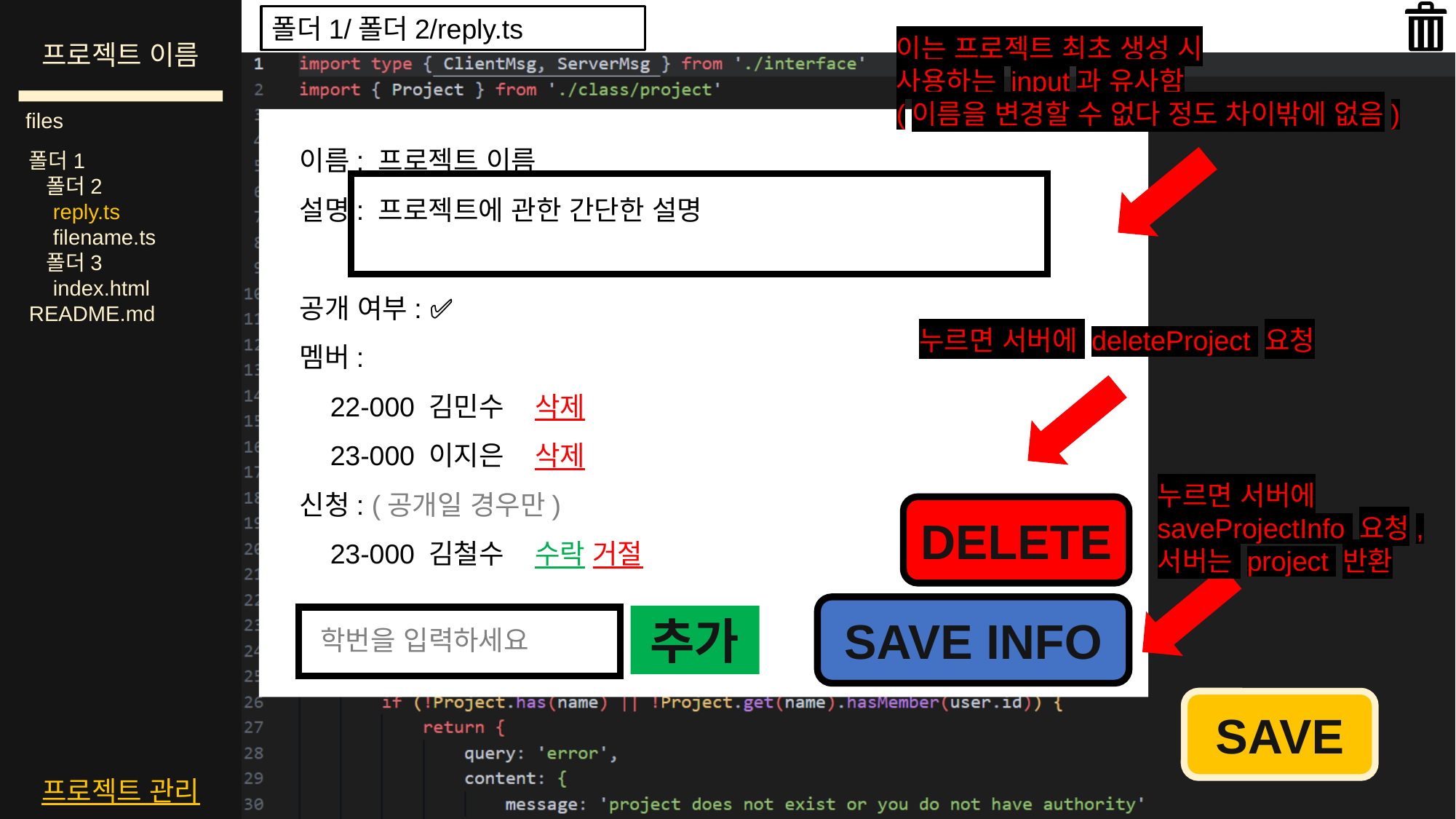

이는 프로젝트 최초 생성 시
사용하는 input과 유사함
(이름을 변경할 수 없다 정도 차이밖에 없음)

이름: 프로젝트 이름
설명: 프로젝트에 관한 간단한 설명

공개 여부: ✅
멤버:
    22-000 김민수    삭제
    23-000 이지은    삭제
신청: (공개일 경우만)
    23-000 김철수    수락 거절

누르면 서버에 deleteProject 요청

누르면 서버에
saveProjectInfo 요청,
서버는 project 반환
DELETE

SAVE INFO
추가

학번을 입력하세요